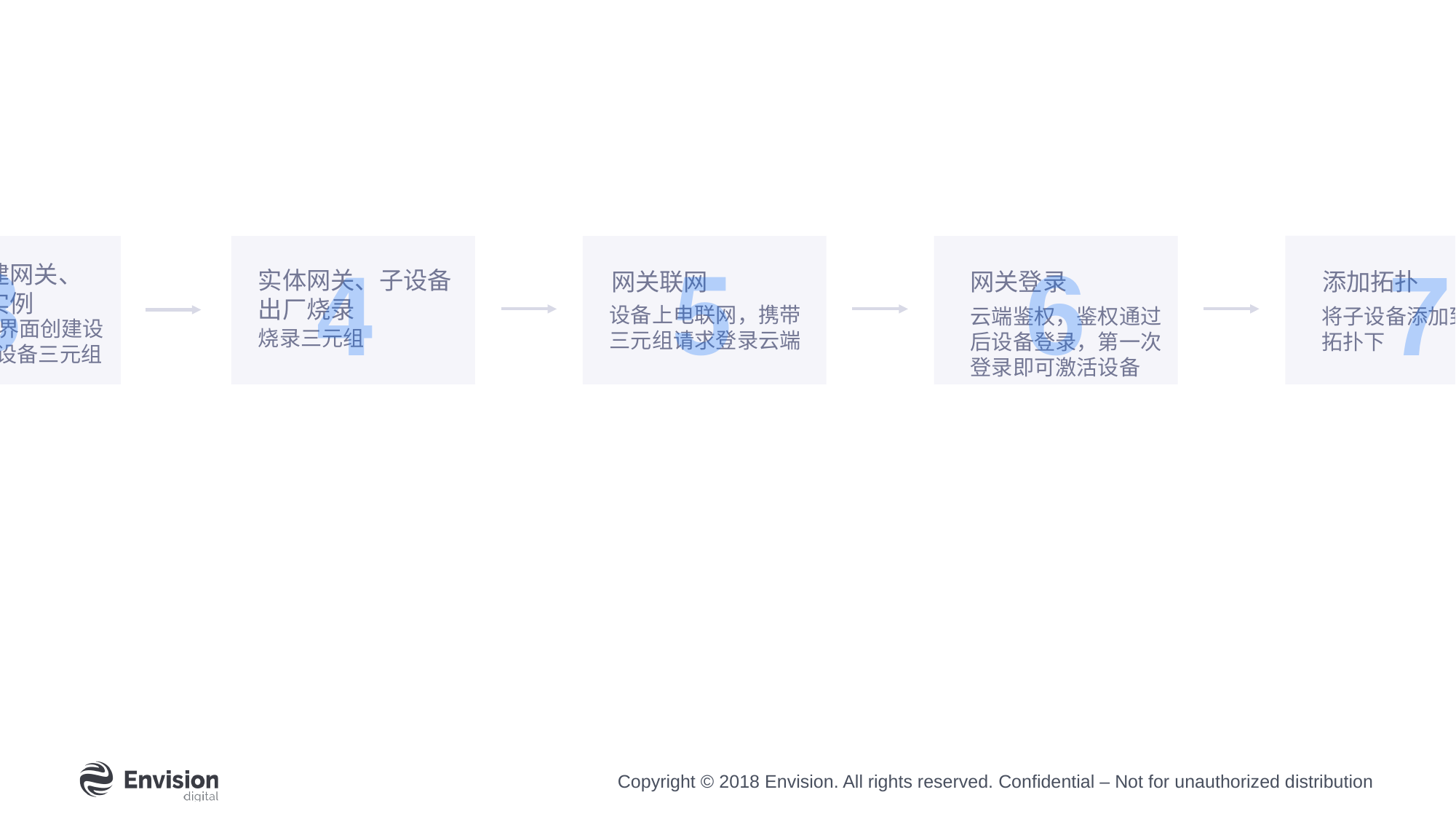

云端创建产品网关、子设备
Inspect
Connection Status
Inspect
Connection Status
云端创建网关、子设备实例
云端创建模型网关、子设备
3
实体网关、子设备出厂烧录
网关代理子设备登录
数据传输
网关联网
网关登录
添加拓扑
2
5
1
8
6
4
9
7
创建产品，获取ProductKey和ProductSecret
设备上电联网，携带三元组请求登录云端
子设备登录后，网关代理子设备发送数据至云端
将子设备添加到网关拓扑下
云端鉴权，鉴权通过后设备登录，第一次登录即可激活设备
网关使用子设备三元组代理登录子设备
在Portal界面创建设备，获得设备三元组
定义设备属性、测点、服务、事件四要素
烧录三元组